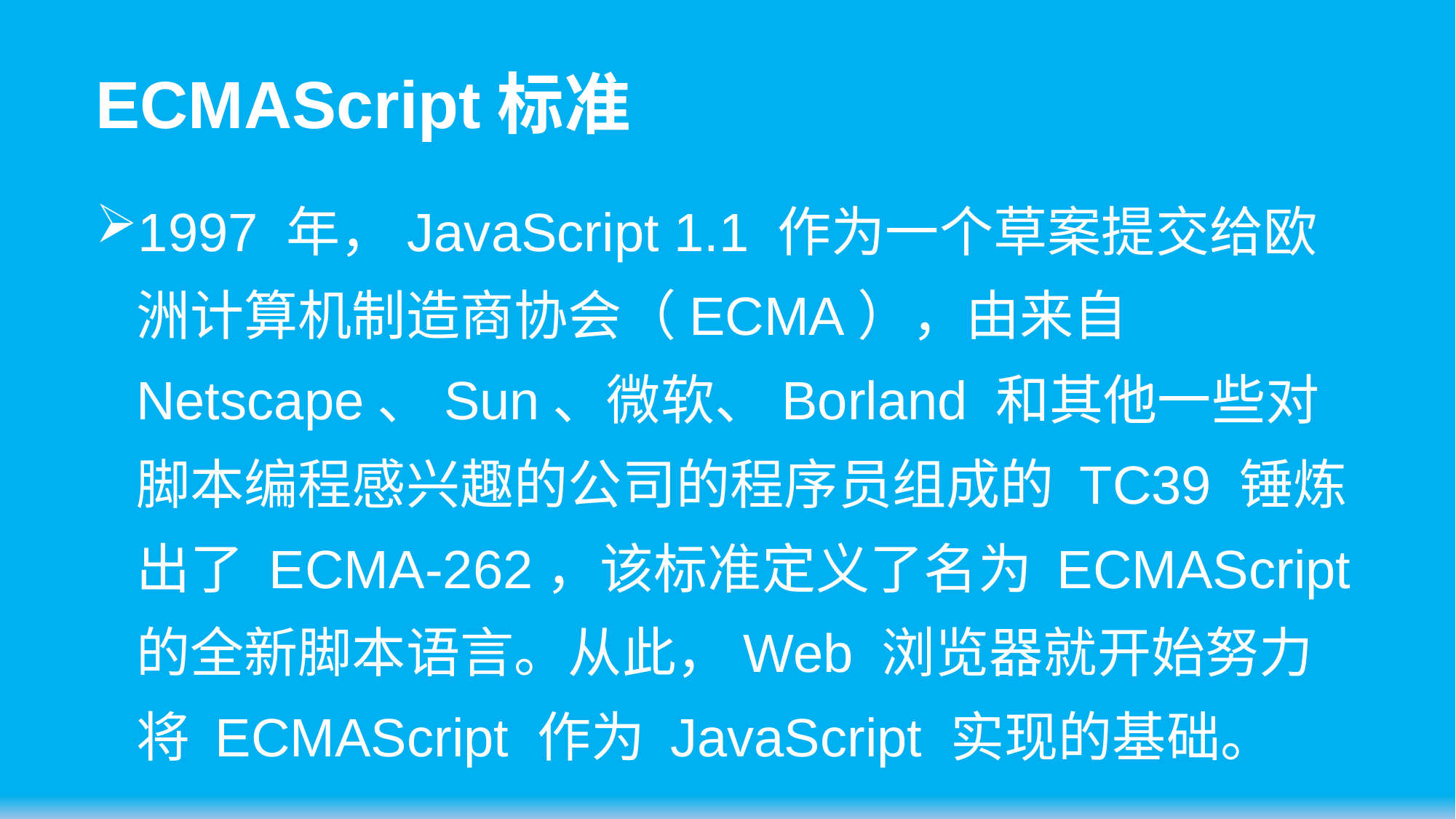

# ECMAScript标准
1997 年，JavaScript 1.1 作为一个草案提交给欧洲计算机制造商协会（ECMA），由来自 Netscape、Sun、微软、Borland 和其他一些对脚本编程感兴趣的公司的程序员组成的 TC39 锤炼出了 ECMA-262，该标准定义了名为 ECMAScript 的全新脚本语言。从此，Web 浏览器就开始努力将 ECMAScript 作为 JavaScript 实现的基础。